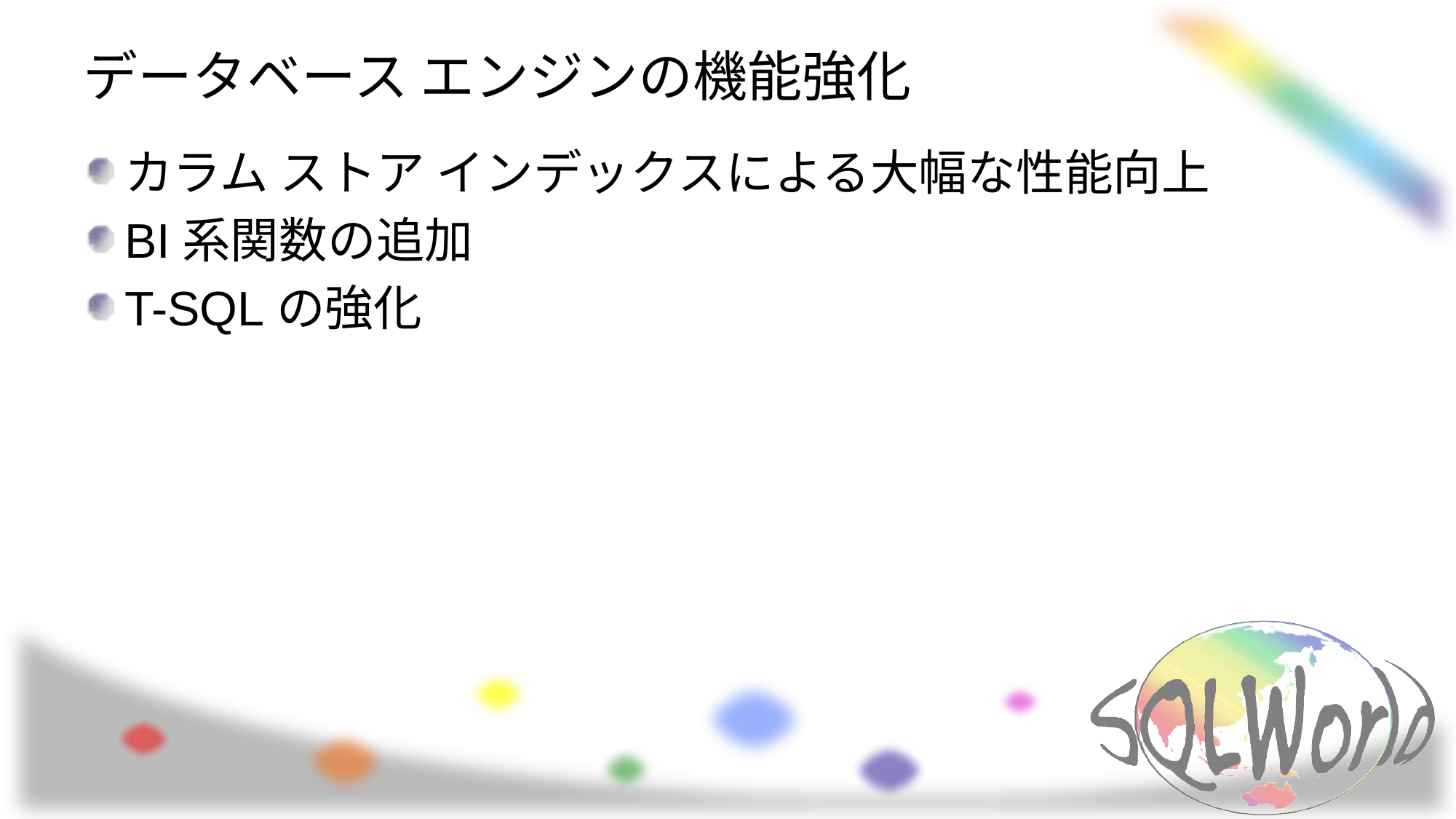

# データベース エンジンの機能強化
カラム ストア インデックスによる大幅な性能向上
BI系関数の追加
T-SQLの強化